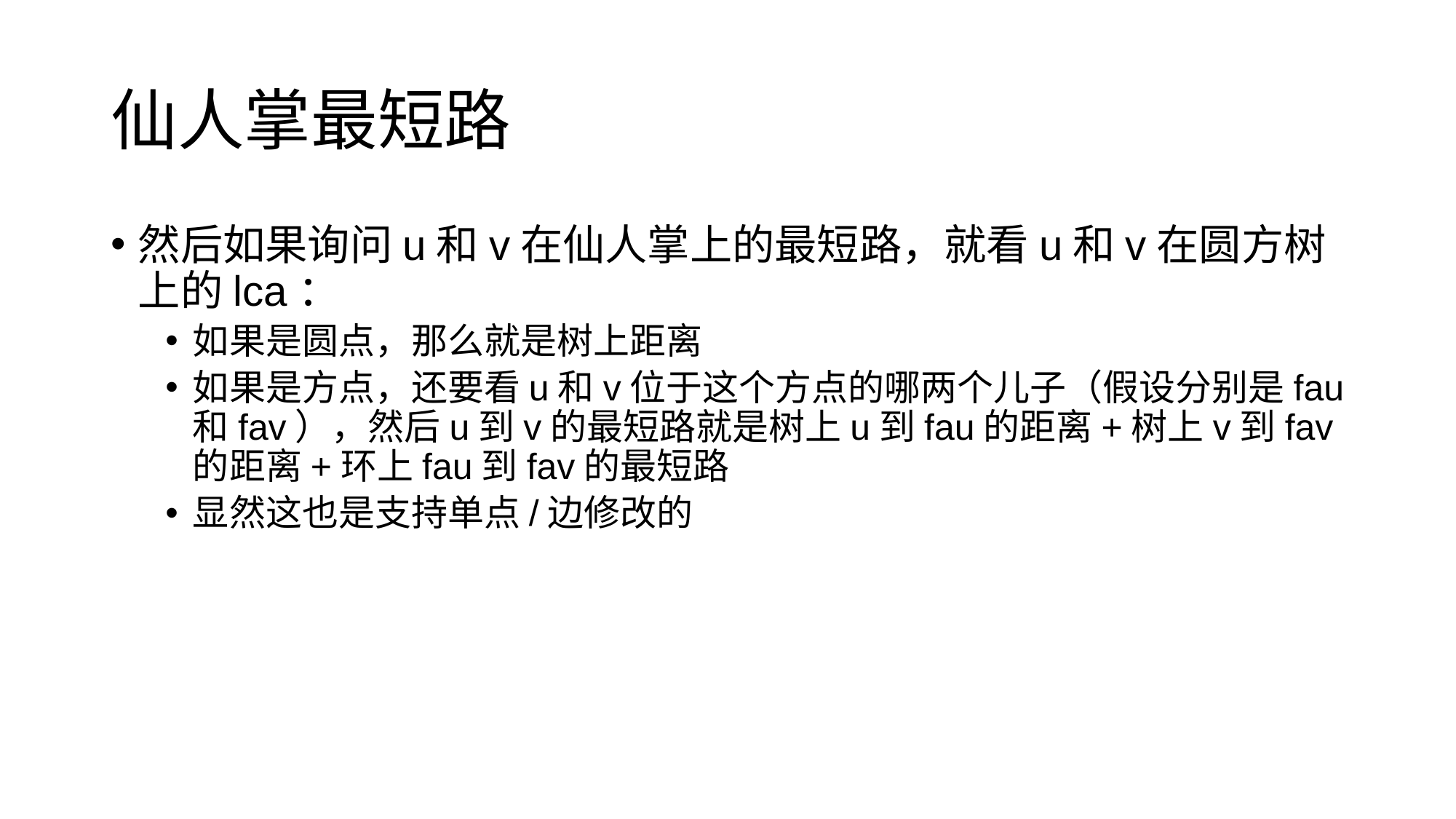

# 仙人掌最短路
然后如果询问u和v在仙人掌上的最短路，就看u和v在圆方树上的lca：
如果是圆点，那么就是树上距离
如果是方点，还要看u和v位于这个方点的哪两个儿子（假设分别是fau和fav），然后u到v的最短路就是树上u到fau的距离+树上v到fav的距离+环上fau到fav的最短路
显然这也是支持单点/边修改的